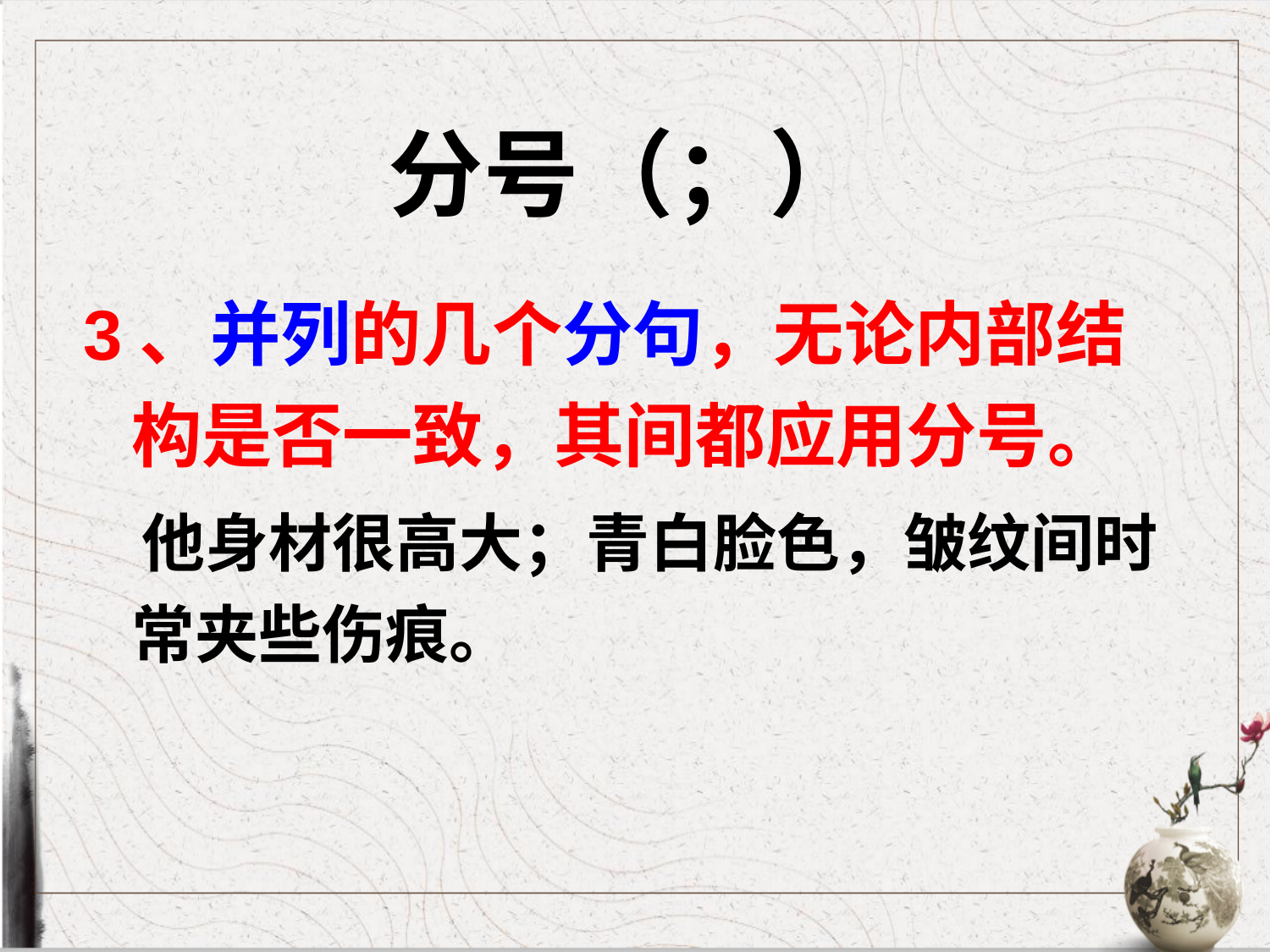

# 分号（；）
3、并列的几个分句，无论内部结构是否一致，其间都应用分号。
   他身材很高大；青白脸色，皱纹间时常夹些伤痕。